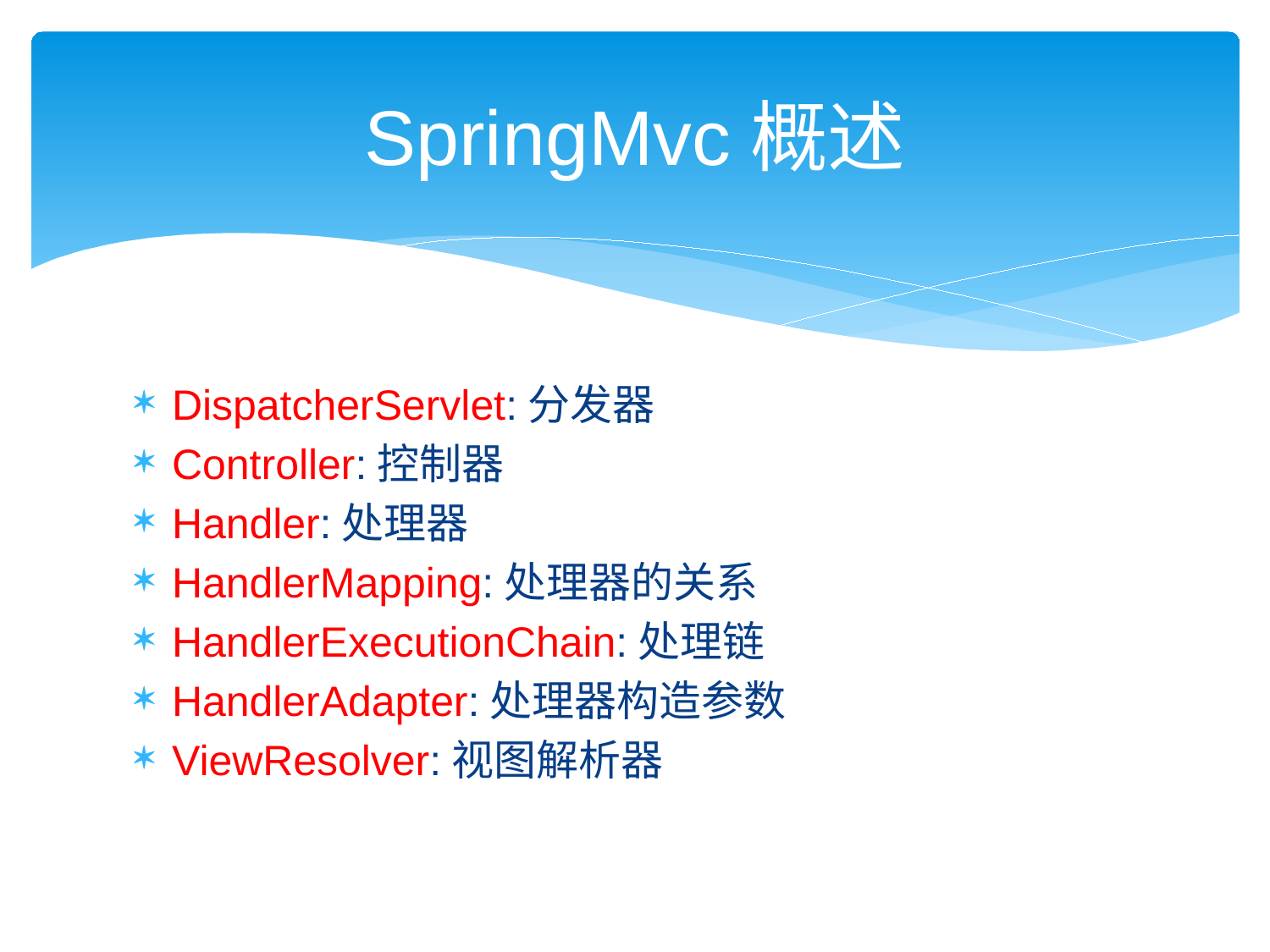

# SpringMvc概述
DispatcherServlet:分发器
Controller:控制器
Handler:处理器
HandlerMapping:处理器的关系
HandlerExecutionChain:处理链
HandlerAdapter:处理器构造参数
ViewResolver:视图解析器